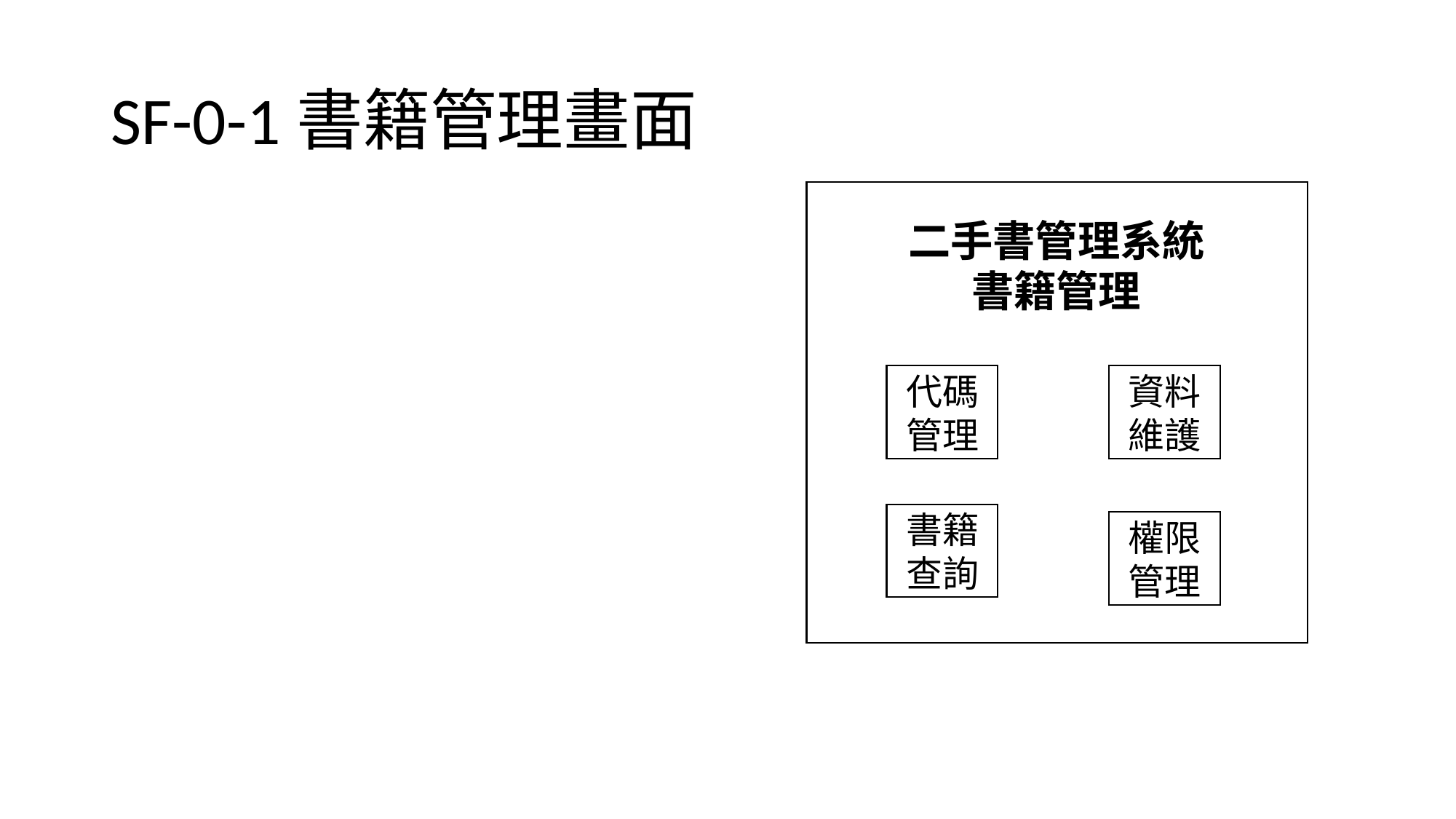

# SF-0-1書籍管理畫面

二手書管理系統
書籍管理
資料維護
代碼
管理
書籍查詢
權限管理